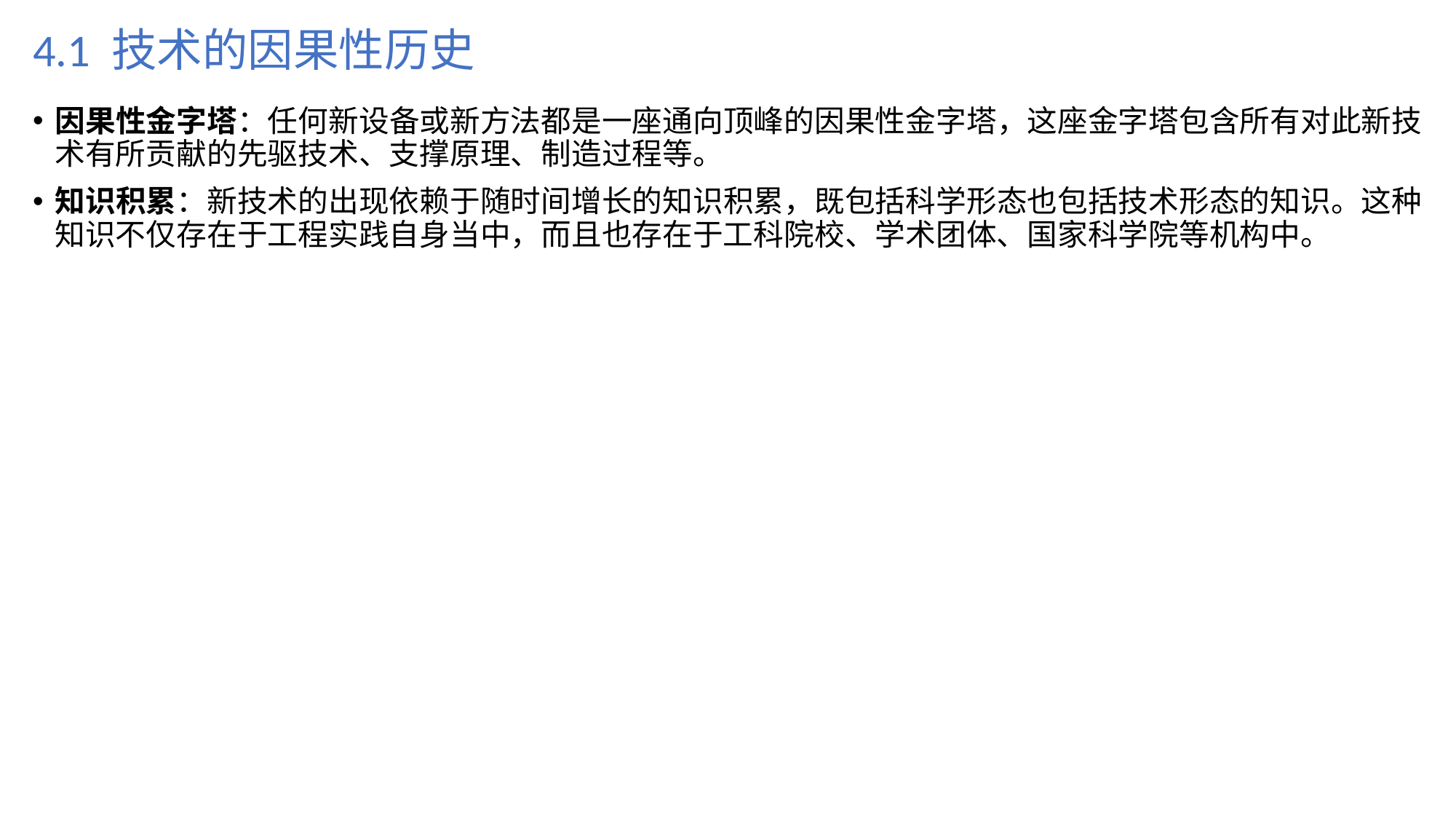

# 4.1 技术的因果性历史
因果性金字塔：任何新设备或新方法都是一座通向顶峰的因果性金字塔，这座金字塔包含所有对此新技术有所贡献的先驱技术、支撑原理、制造过程等。
知识积累：新技术的出现依赖于随时间增长的知识积累，既包括科学形态也包括技术形态的知识。这种知识不仅存在于工程实践自身当中，而且也存在于工科院校、学术团体、国家科学院等机构中。